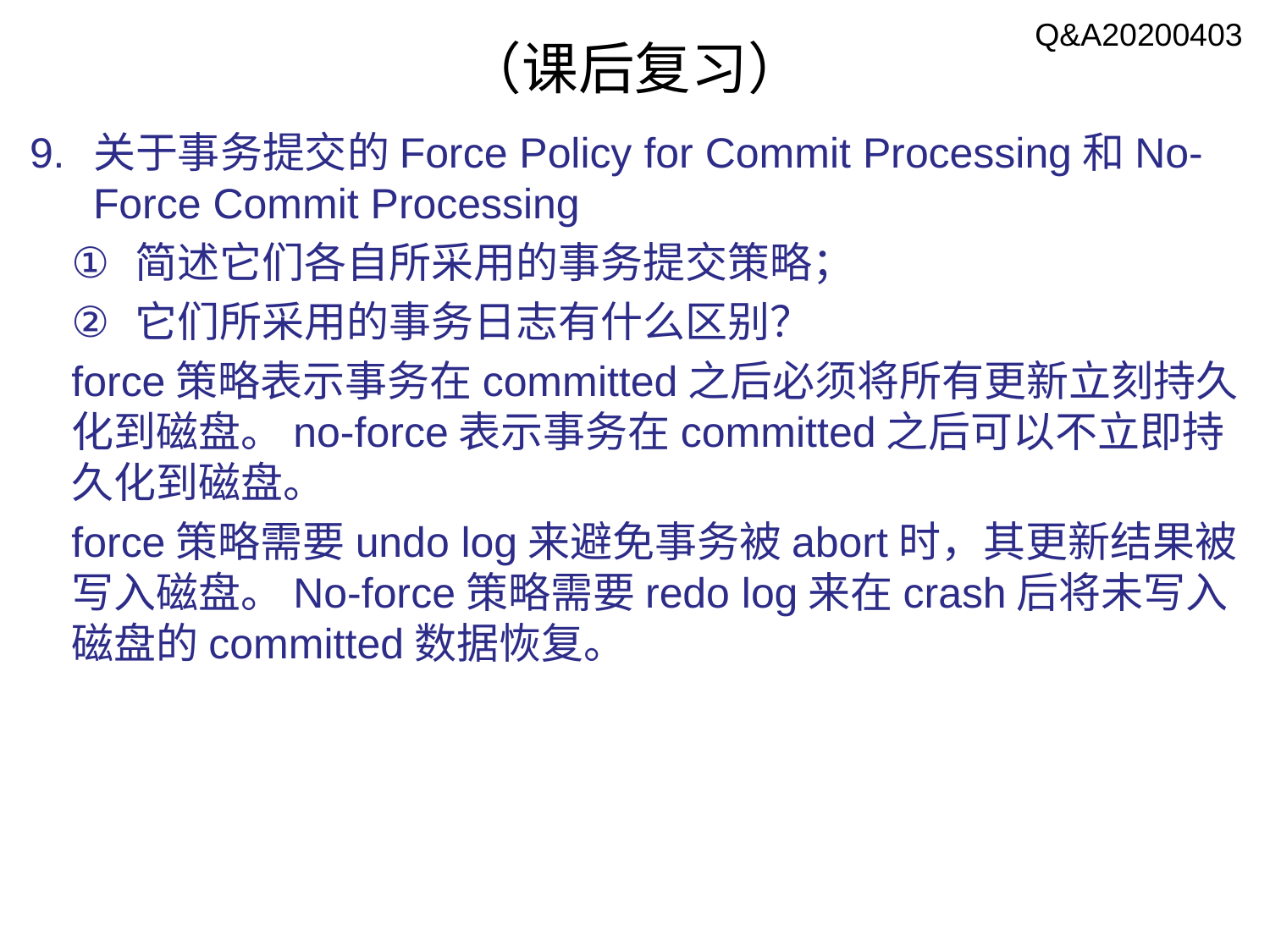

Q&A20200403
# （课后复习）
关于事务提交的Force Policy for Commit Processing和No-Force Commit Processing
简述它们各自所采用的事务提交策略；
它们所采用的事务日志有什么区别？
force策略表示事务在committed之后必须将所有更新立刻持久化到磁盘。no-force表示事务在committed之后可以不立即持久化到磁盘。
force策略需要undo log来避免事务被abort时，其更新结果被写入磁盘。No-force策略需要redo log来在crash后将未写入磁盘的committed数据恢复。